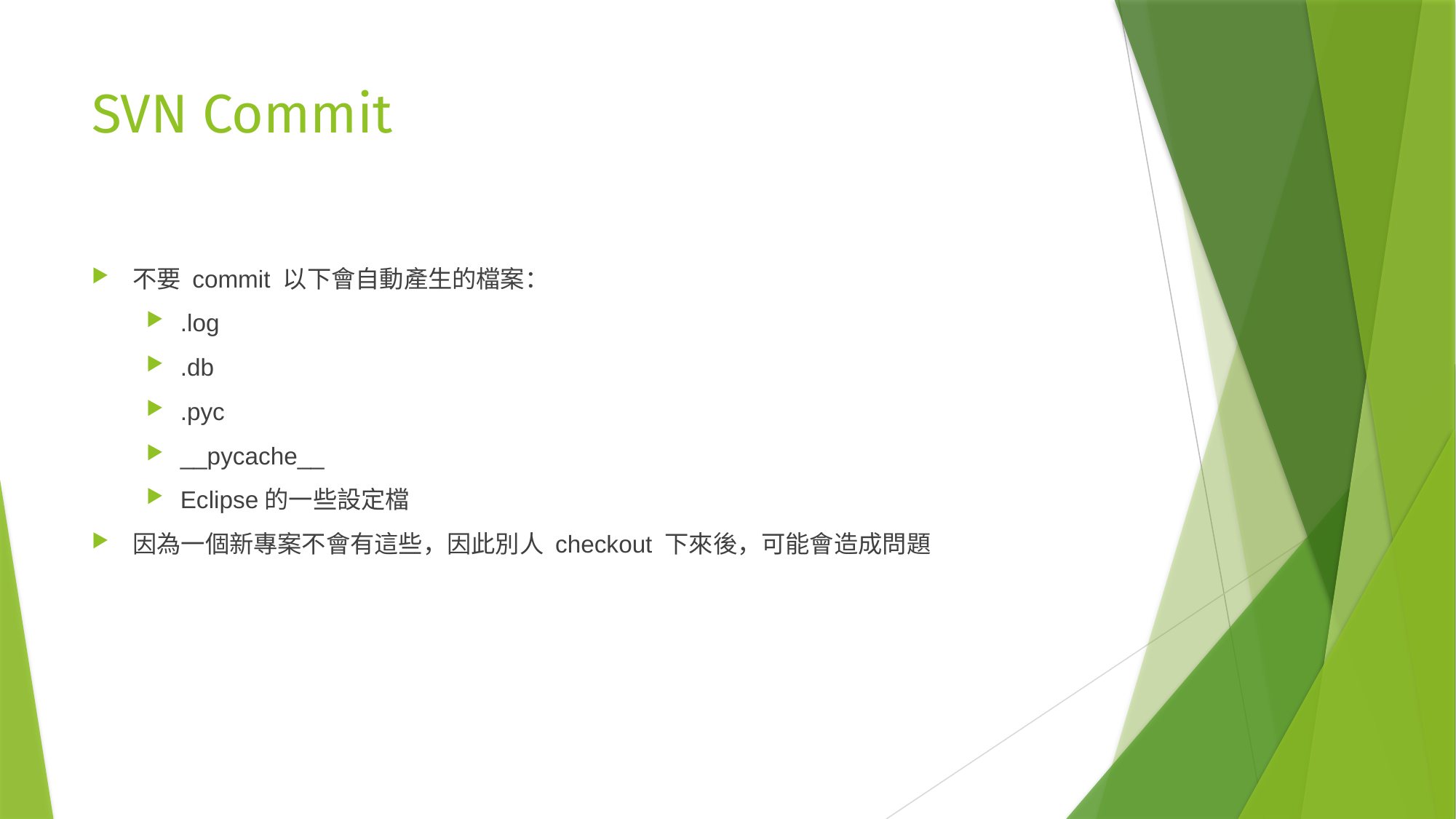

# SVN Commit
不要 commit 以下會自動產生的檔案：
.log
.db
.pyc
__pycache__
Eclipse的一些設定檔
因為一個新專案不會有這些，因此別人 checkout 下來後，可能會造成問題